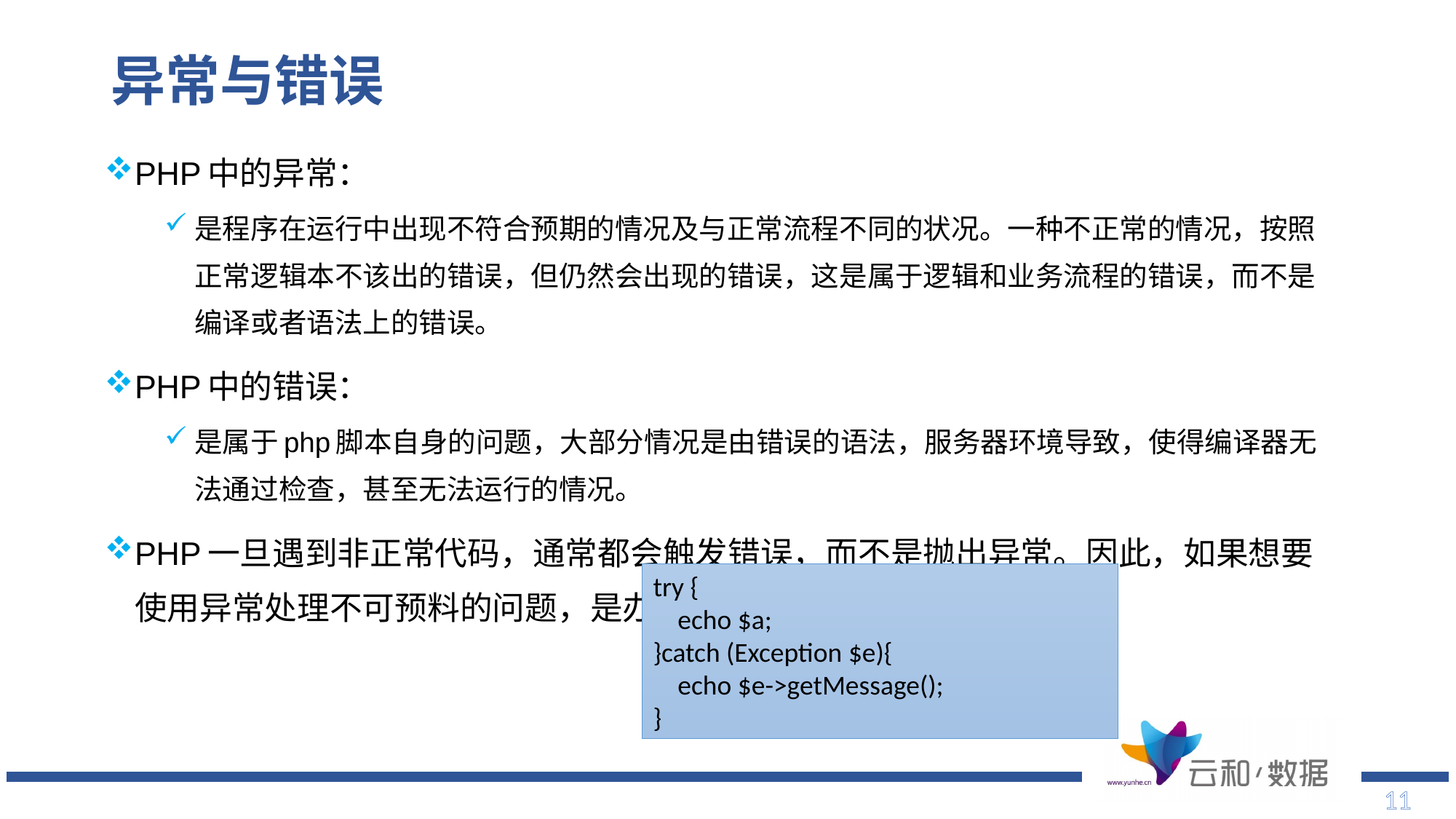

# 异常与错误
PHP中的异常：
是程序在运行中出现不符合预期的情况及与正常流程不同的状况。一种不正常的情况，按照正常逻辑本不该出的错误，但仍然会出现的错误，这是属于逻辑和业务流程的错误，而不是编译或者语法上的错误。
PHP中的错误：
是属于php脚本自身的问题，大部分情况是由错误的语法，服务器环境导致，使得编译器无法通过检查，甚至无法运行的情况。
PHP一旦遇到非正常代码，通常都会触发错误，而不是抛出异常。因此，如果想要使用异常处理不可预料的问题，是办不到的。
try {
    echo $a;
}catch (Exception $e){
    echo $e->getMessage();
}